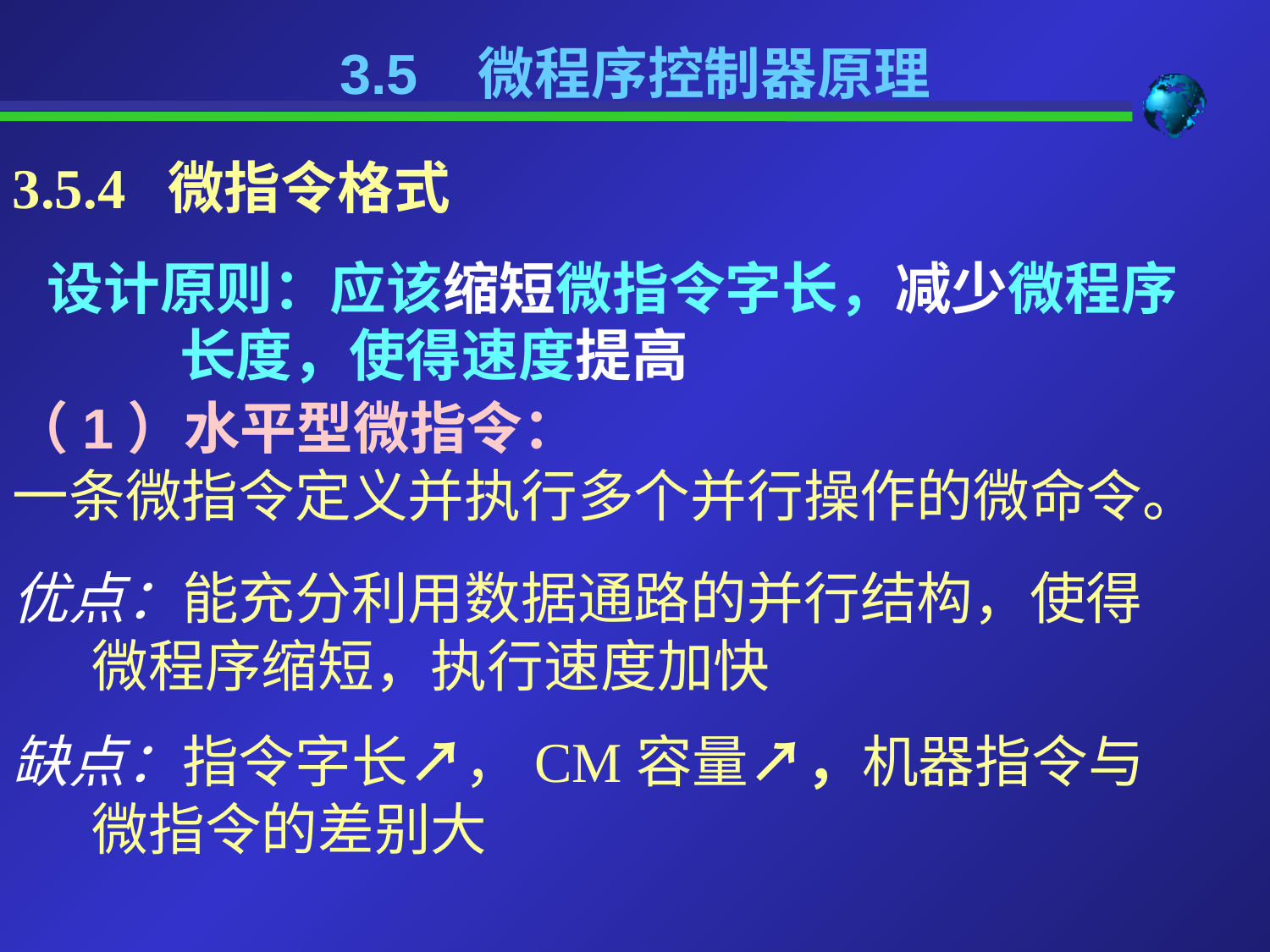

3.5   微程序控制器原理
3.5.4  微指令格式
设计原则：应该缩短微指令字长，减少微程序长度，使得速度提高
（1）水平型微指令：
一条微指令定义并执行多个并行操作的微命令。
优点：能充分利用数据通路的并行结构，使得微程序缩短，执行速度加快
缺点：指令字长↗，CM容量↗，机器指令与微指令的差别大
87